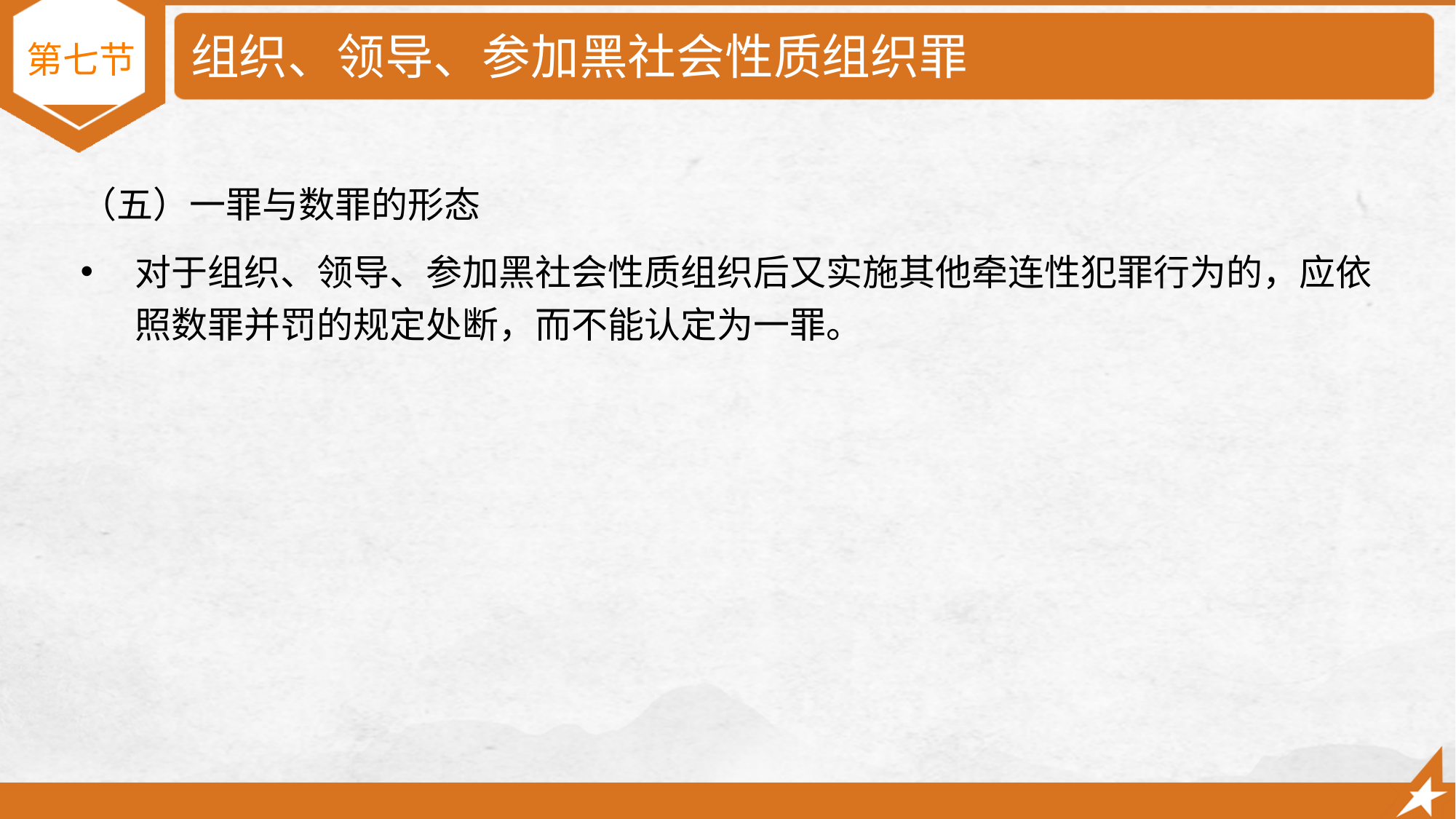

# 组织、领导、参加黑社会性质组织罪
第七节
（五）一罪与数罪的形态
对于组织、领导、参加黑社会性质组织后又实施其他牵连性犯罪行为的，应依照数罪并罚的规定处断，而不能认定为一罪。